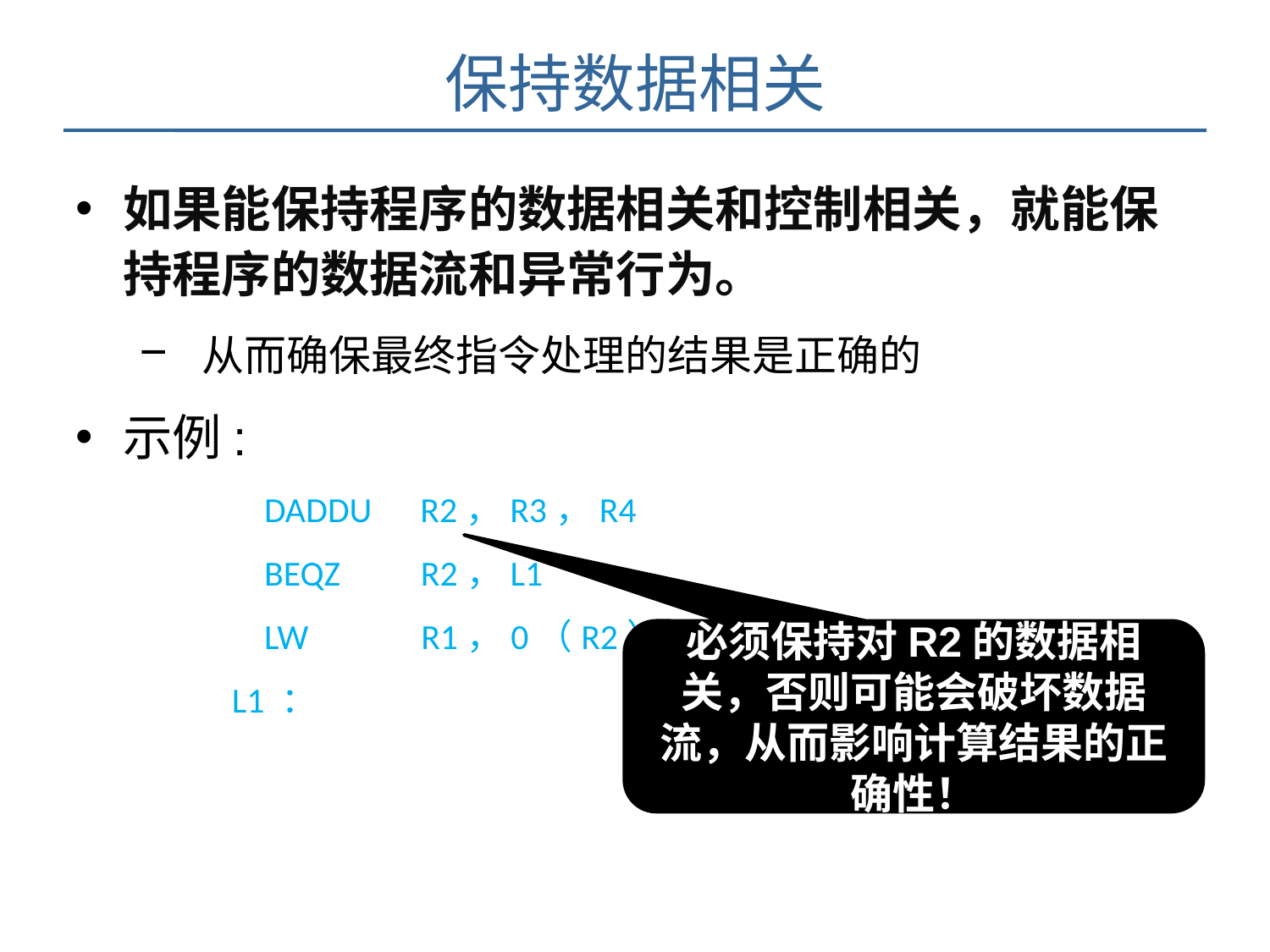

保持数据相关
如果能保持程序的数据相关和控制相关，就能保持程序的数据流和异常行为。
从而确保最终指令处理的结果是正确的
示例:
        DADDU      R2，R3，R4
        BEQZ          R2，L1
        LW              R1，0（R2）
    L1 ：

必须保持对R2的数据相关，否则可能会破坏数据流，从而影响计算结果的正确性！